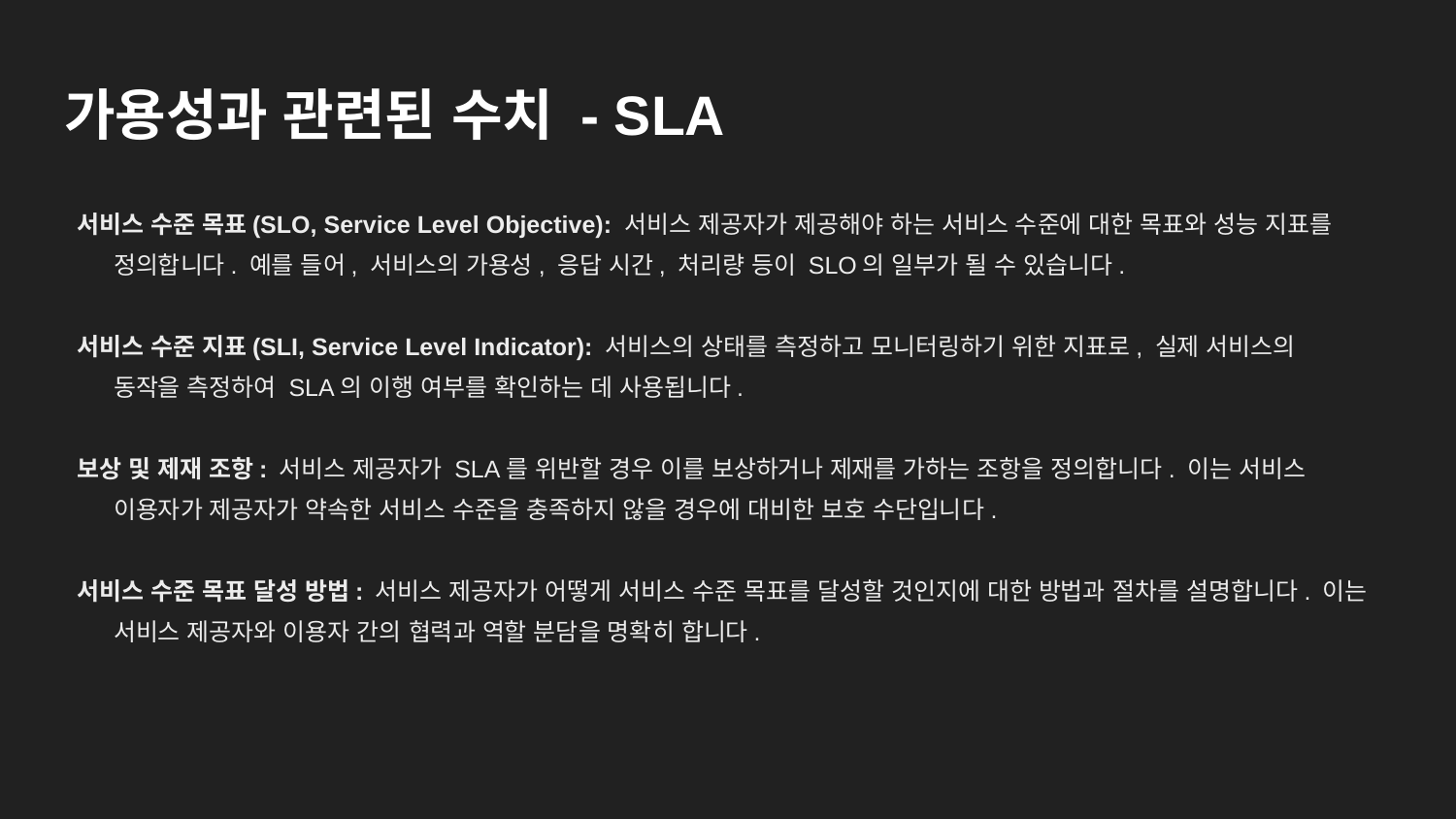

# 가용성과 관련된 수치 - SLA
서비스 수준 목표(SLO, Service Level Objective): 서비스 제공자가 제공해야 하는 서비스 수준에 대한 목표와 성능 지표를 정의합니다. 예를 들어, 서비스의 가용성, 응답 시간, 처리량 등이 SLO의 일부가 될 수 있습니다.

서비스 수준 지표(SLI, Service Level Indicator): 서비스의 상태를 측정하고 모니터링하기 위한 지표로, 실제 서비스의 동작을 측정하여 SLA의 이행 여부를 확인하는 데 사용됩니다.

보상 및 제재 조항: 서비스 제공자가 SLA를 위반할 경우 이를 보상하거나 제재를 가하는 조항을 정의합니다. 이는 서비스 이용자가 제공자가 약속한 서비스 수준을 충족하지 않을 경우에 대비한 보호 수단입니다.

서비스 수준 목표 달성 방법: 서비스 제공자가 어떻게 서비스 수준 목표를 달성할 것인지에 대한 방법과 절차를 설명합니다. 이는 서비스 제공자와 이용자 간의 협력과 역할 분담을 명확히 합니다.